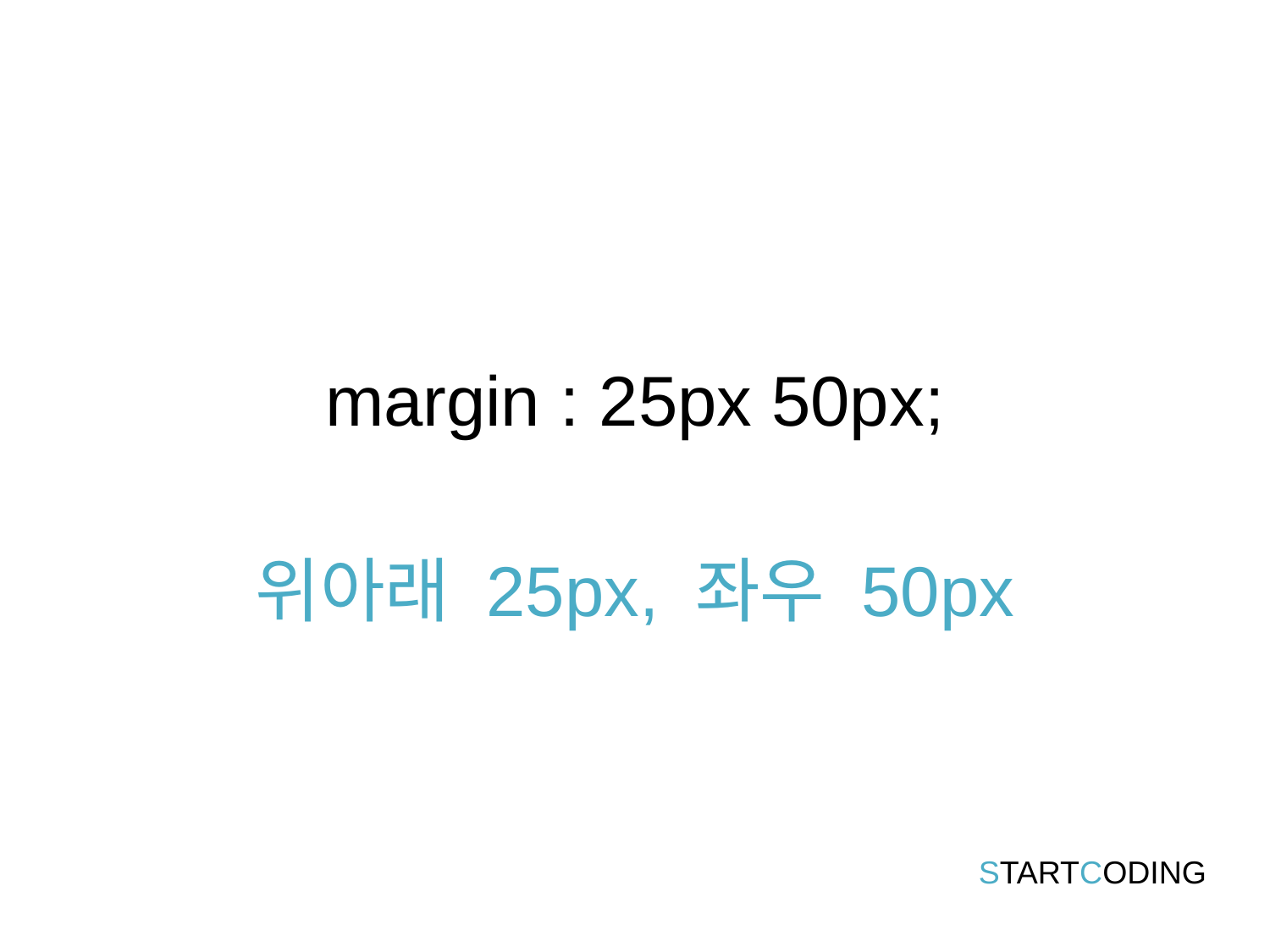

# margin : 25px 50px;
위아래 25px, 좌우 50px
STARTCODING